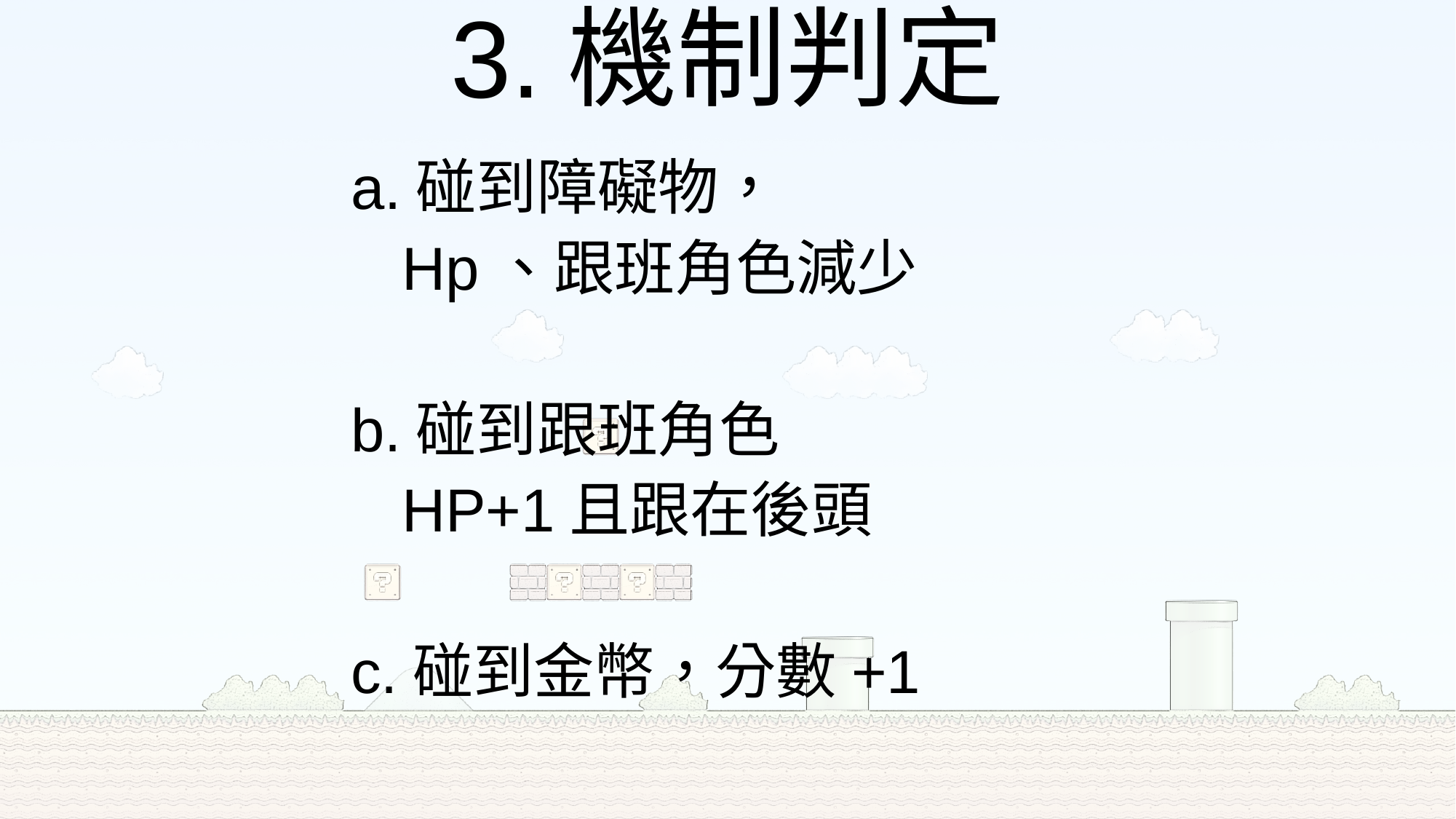

# 3.機制判定
a.碰到障礙物，
   Hp、跟班角色減少

b.碰到跟班角色
   HP+1且跟在後頭

c.碰到金幣，分數+1